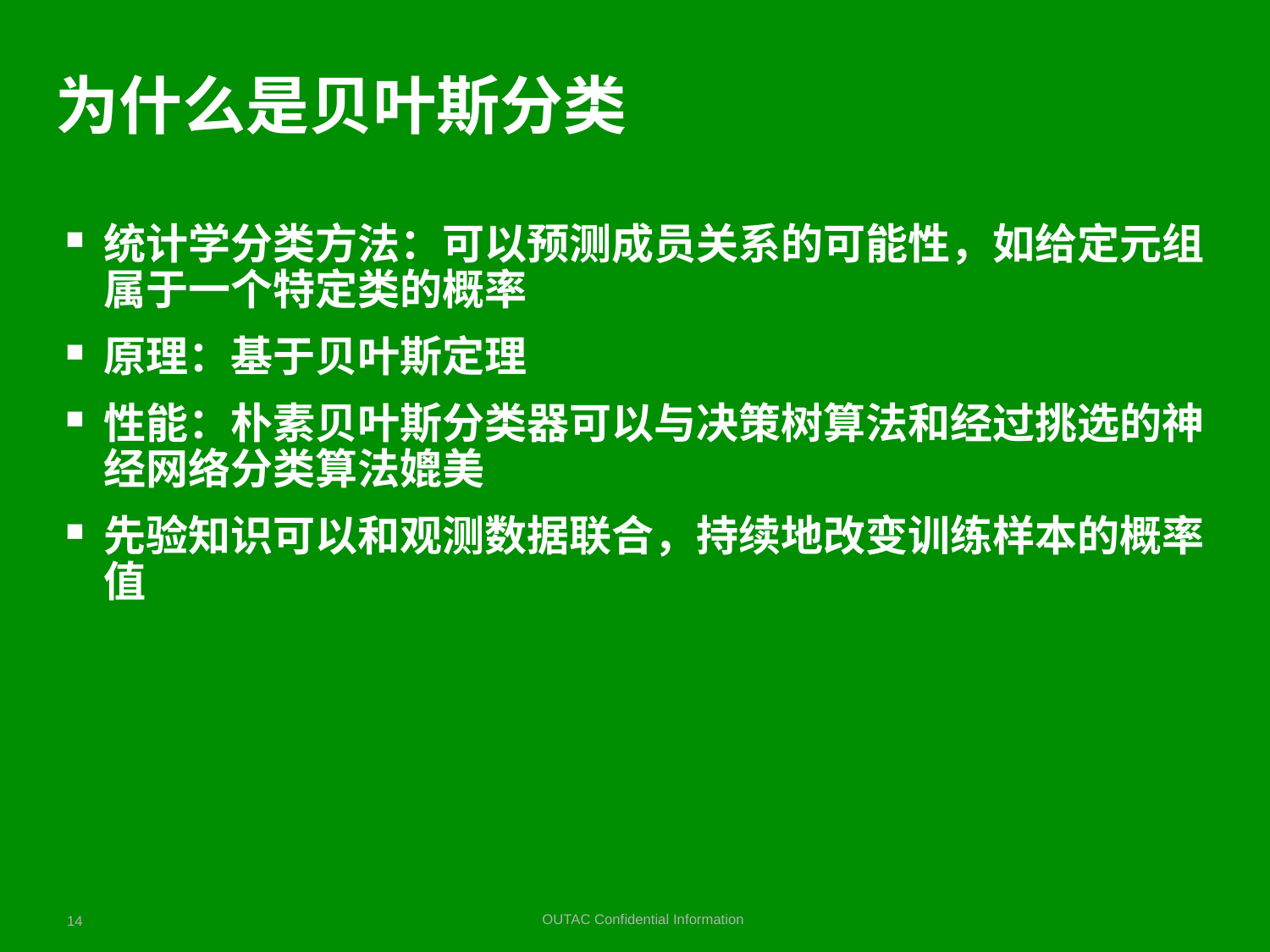

# 为什么是贝叶斯分类
统计学分类方法：可以预测成员关系的可能性，如给定元组属于一个特定类的概率
原理：基于贝叶斯定理
性能：朴素贝叶斯分类器可以与决策树算法和经过挑选的神经网络分类算法媲美
先验知识可以和观测数据联合，持续地改变训练样本的概率值

14